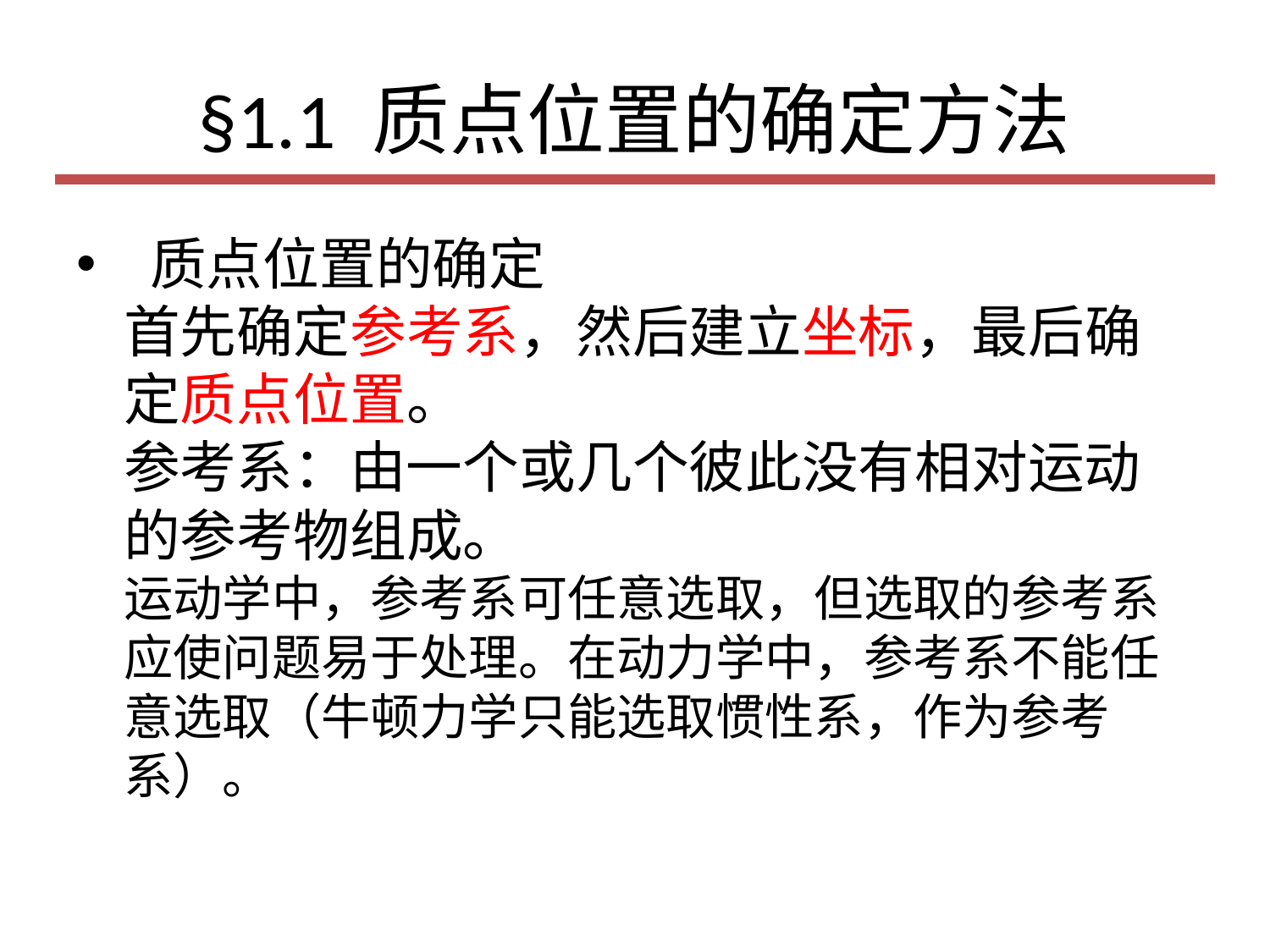

# §1.1 质点位置的确定方法
 质点位置的确定
首先确定参考系，然后建立坐标，最后确定质点位置。
参考系：由一个或几个彼此没有相对运动的参考物组成。
运动学中，参考系可任意选取，但选取的参考系应使问题易于处理。在动力学中，参考系不能任意选取（牛顿力学只能选取惯性系，作为参考系）。